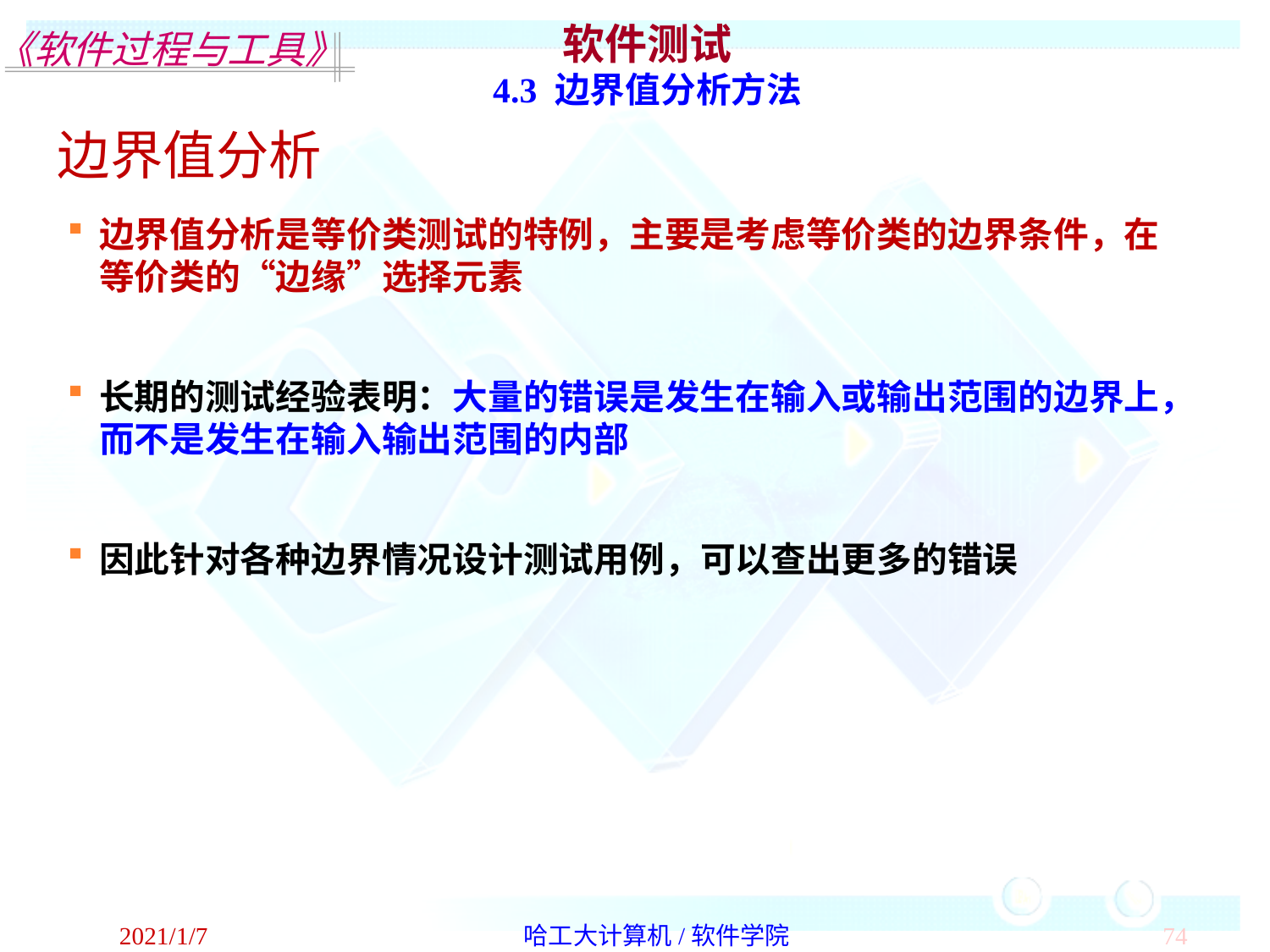

软件测试
4.3 边界值分析方法

边界值分析
边界值分析是等价类测试的特例，主要是考虑等价类的边界条件，在等价类的“边缘”选择元素

长期的测试经验表明：大量的错误是发生在输入或输出范围的边界上，而不是发生在输入输出范围的内部

因此针对各种边界情况设计测试用例，可以查出更多的错误